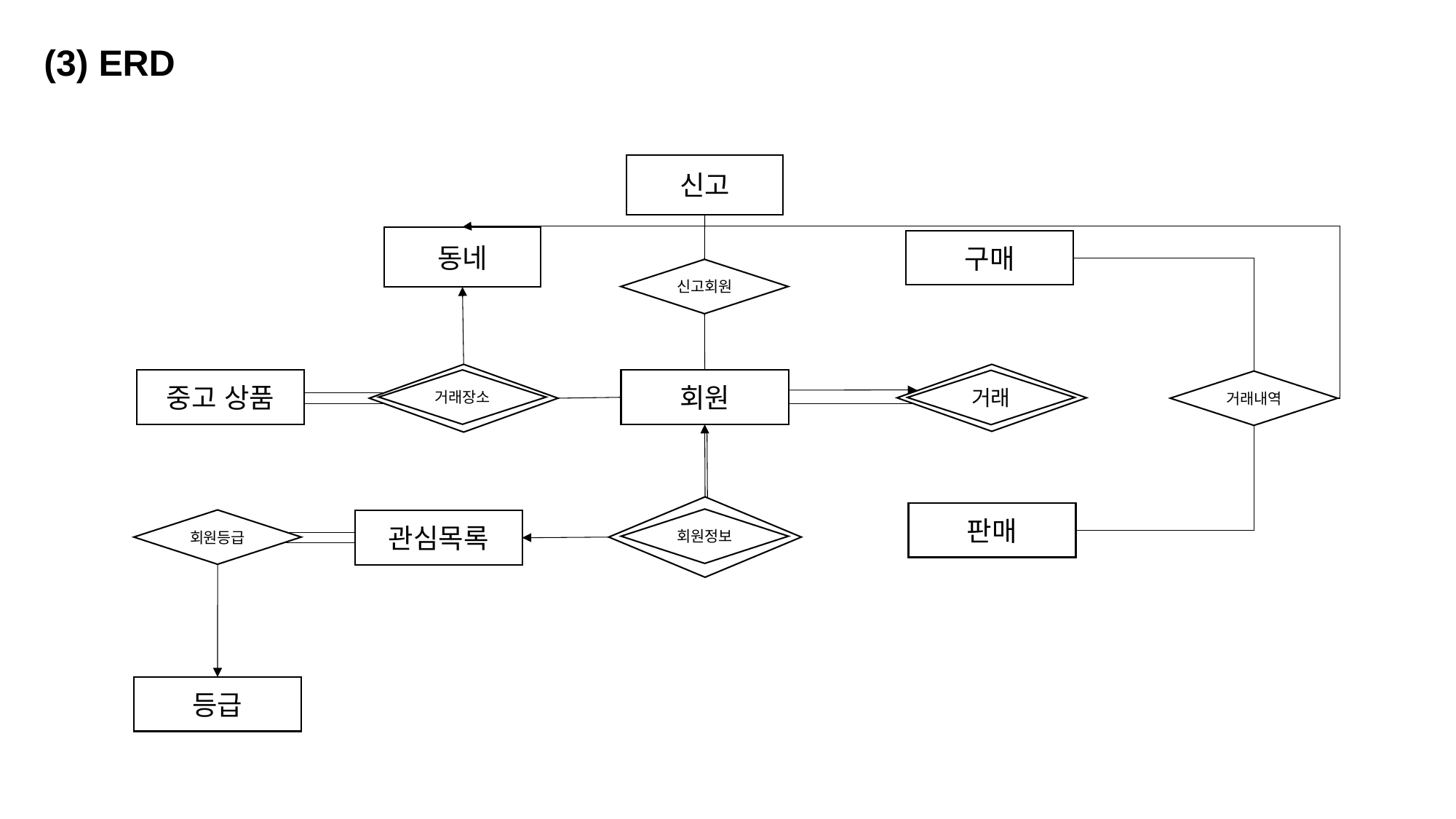

(3) ERD
신고
동네
구매
신고회원

거래장소
중고 상품
회원
거래
거래내역

회원정보
판매
회원등급
관심목록
등급